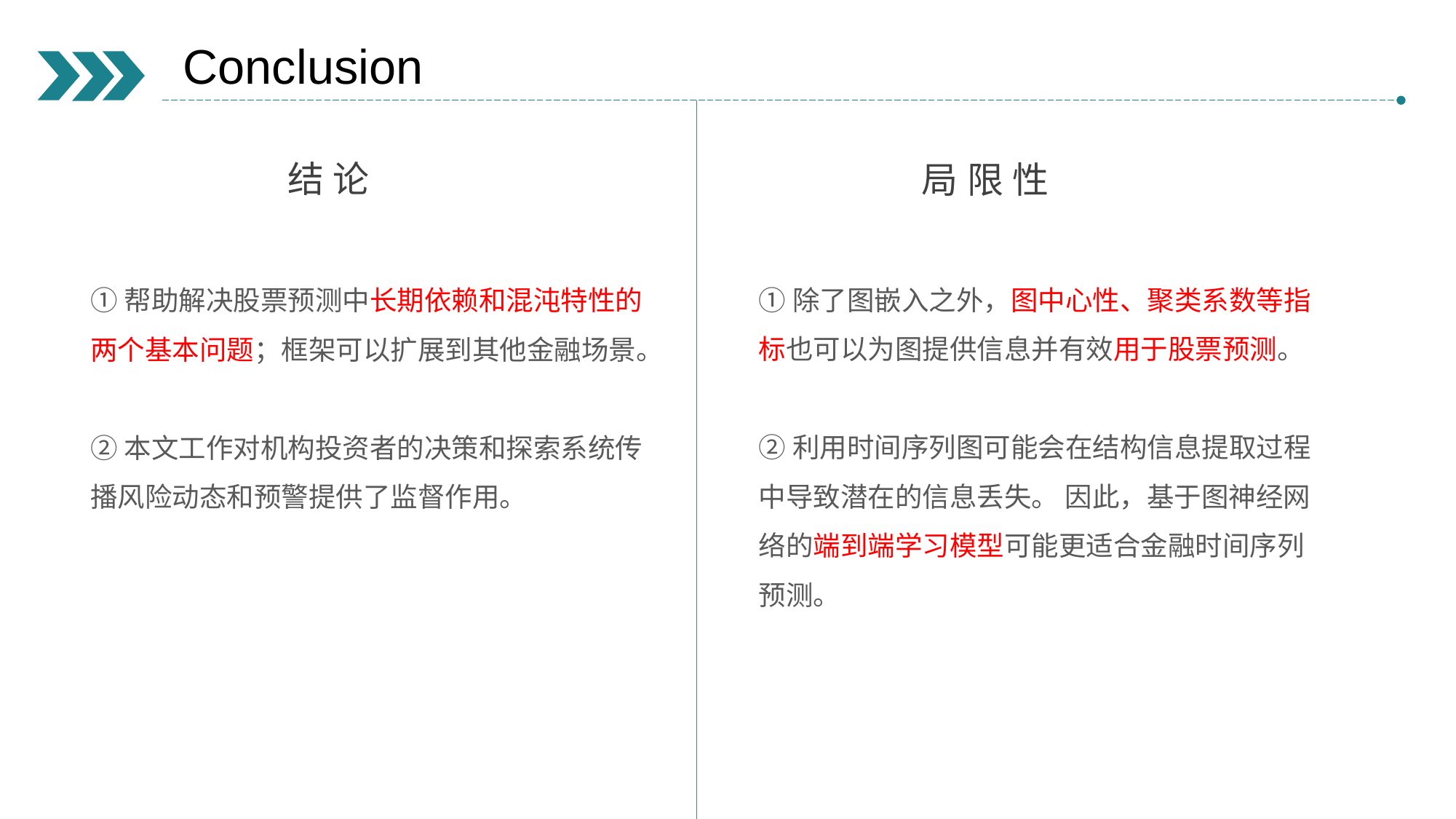

Conclusion

结论
局限性
①除了图嵌入之外，图中心性、聚类系数等指标也可以为图提供信息并有效用于股票预测。

②利用时间序列图可能会在结构信息提取过程中导致潜在的信息丢失。 因此，基于图神经网络的端到端学习模型可能更适合金融时间序列预测。
①帮助解决股票预测中长期依赖和混沌特性的两个基本问题；框架可以扩展到其他金融场景。

②本文工作对机构投资者的决策和探索系统传播风险动态和预警提供了监督作用。